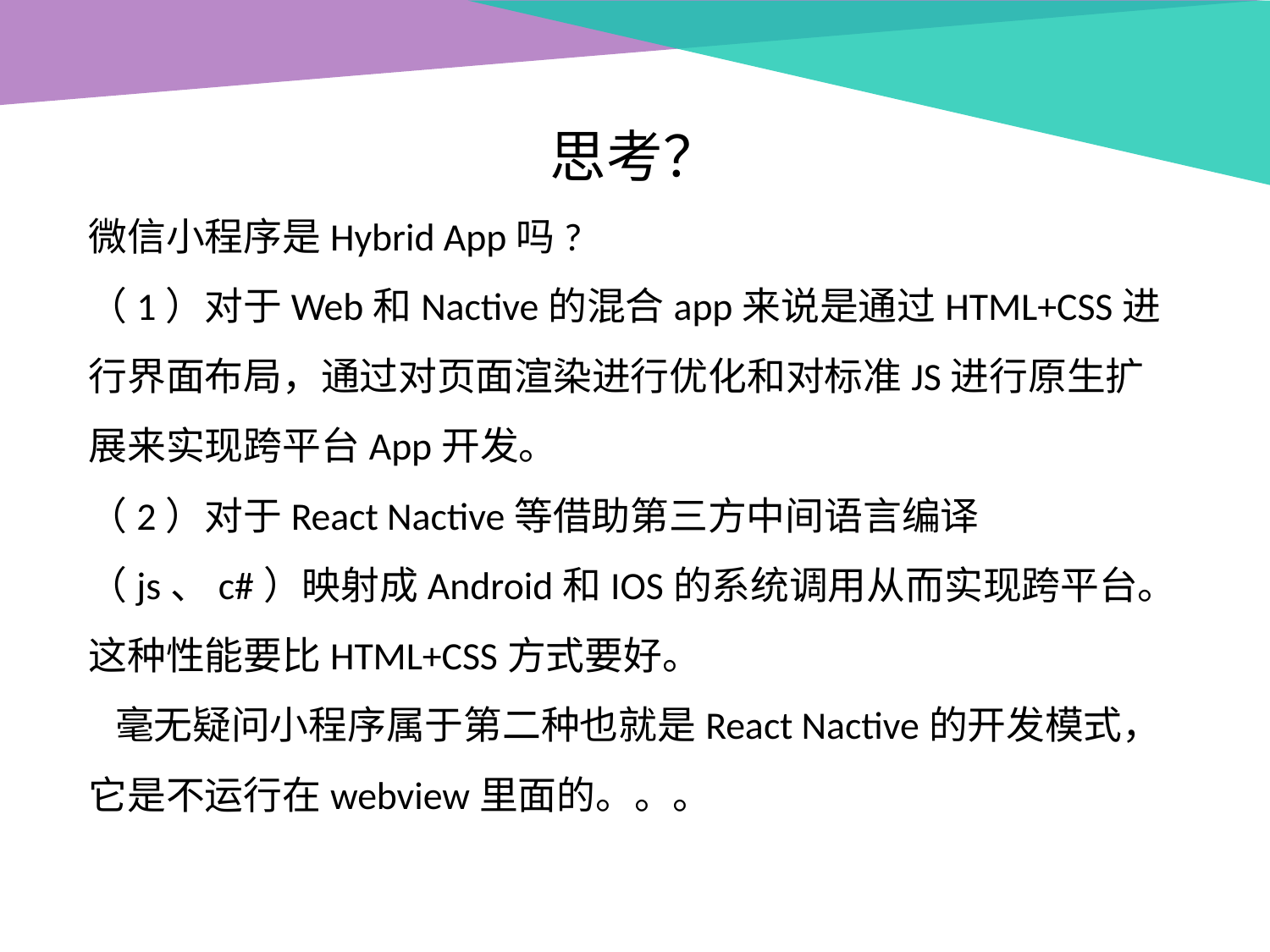

思考？
微信小程序是Hybrid App吗?
（1）对于Web和Nactive的混合app来说是通过HTML+CSS进行界面布局，通过对页面渲染进行优化和对标准JS进行原生扩展来实现跨平台App开发。
（2）对于React Nactive等借助第三方中间语言编译（js、c#）映射成Android和IOS的系统调用从而实现跨平台。这种性能要比HTML+CSS方式要好。
  毫无疑问小程序属于第二种也就是React Nactive的开发模式，它是不运行在webview里面的。。。